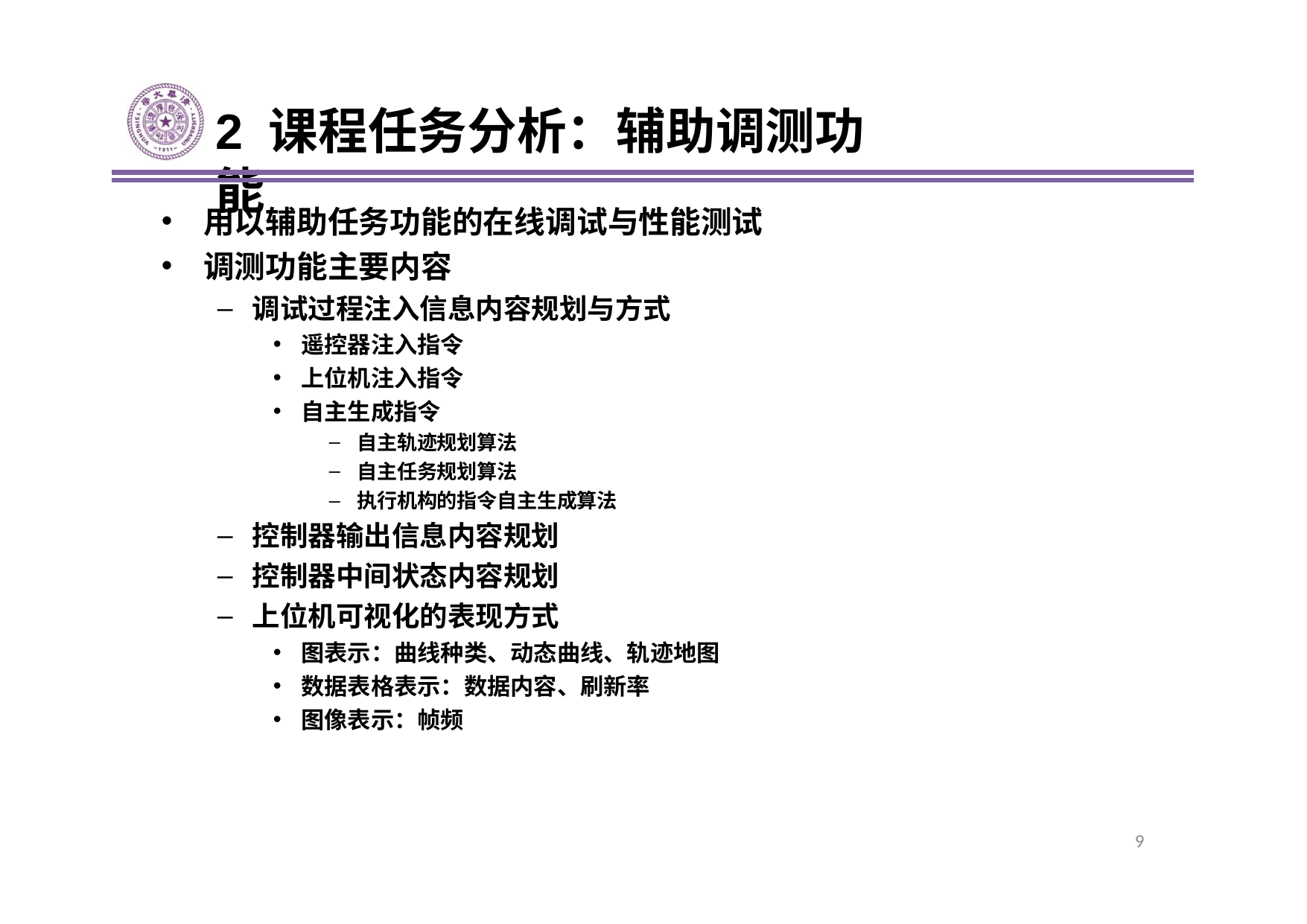

# 2 课程任务分析：辅助调测功能

用以辅助任务功能的在线调试与性能测试
调测功能主要内容
调试过程注入信息内容规划与方式
遥控器注入指令
上位机注入指令
自主生成指令
自主轨迹规划算法
自主任务规划算法
执行机构的指令自主生成算法
控制器输出信息内容规划
控制器中间状态内容规划
上位机可视化的表现方式
图表示：曲线种类、动态曲线、轨迹地图
数据表格表示：数据内容、刷新率
图像表示：帧频
9